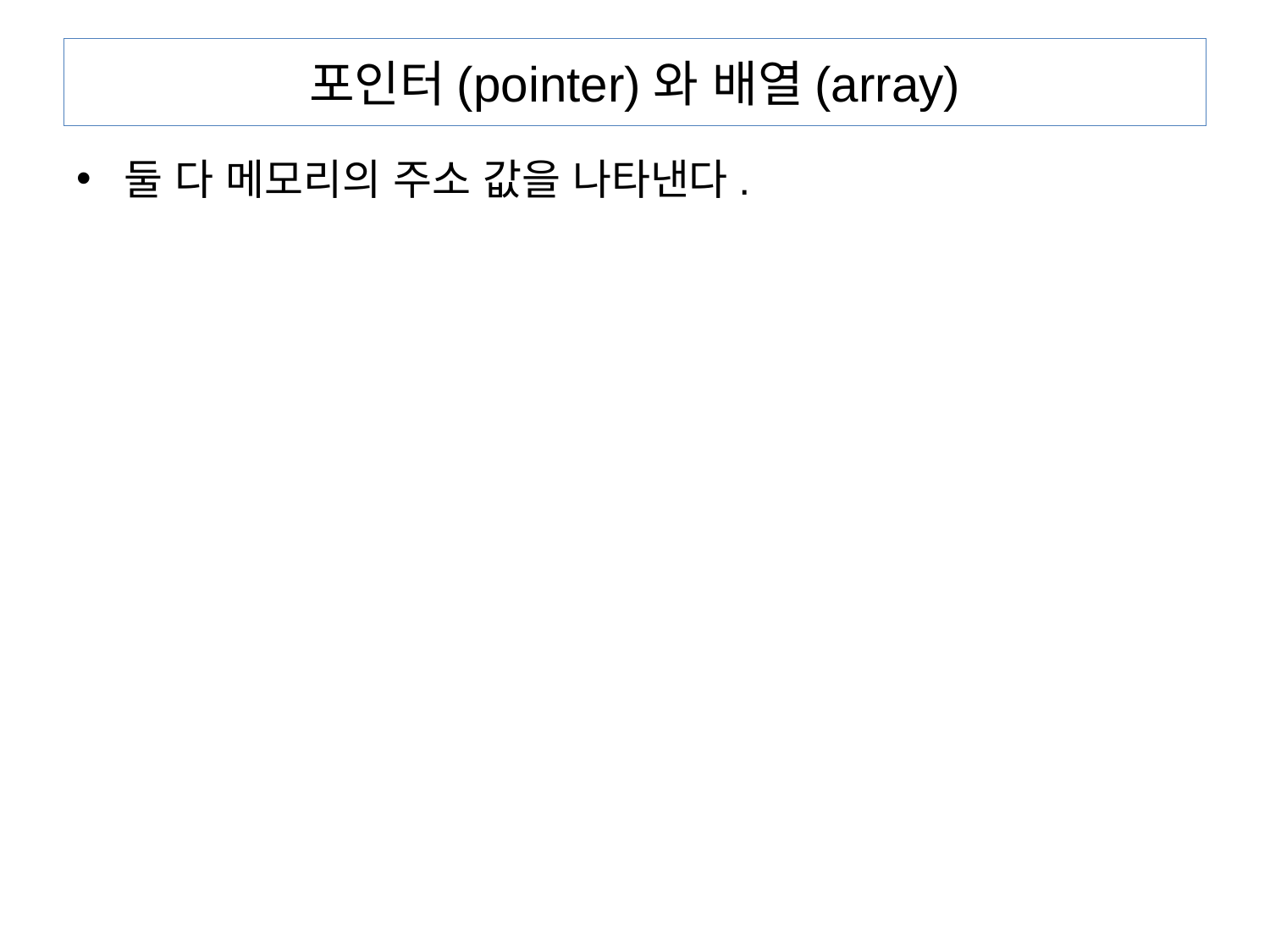

# 포인터(pointer)와 배열(array)
둘 다 메모리의 주소 값을 나타낸다.